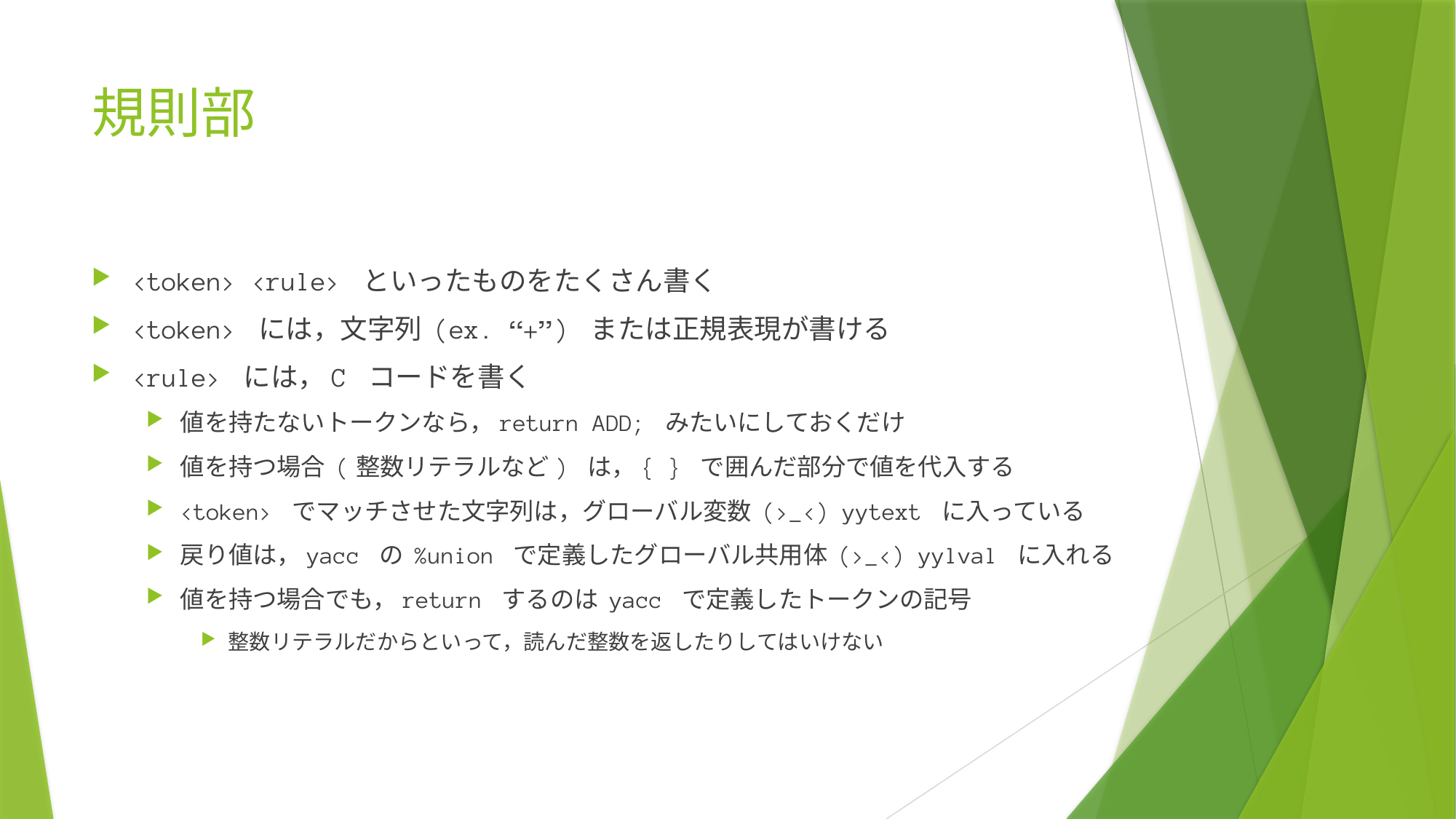

# 規則部
<token> <rule> といったものをたくさん書く
<token> には，文字列 (ex. “+”) または正規表現が書ける
<rule> には，C コードを書く
値を持たないトークンなら，return ADD; みたいにしておくだけ
値を持つ場合 (整数リテラルなど) は，{ } で囲んだ部分で値を代入する
<token> でマッチさせた文字列は，グローバル変数 (>_<) yytext に入っている
戻り値は，yacc の %union で定義したグローバル共用体 (>_<) yylval に入れる
値を持つ場合でも，return するのは yacc で定義したトークンの記号
整数リテラルだからといって，読んだ整数を返したりしてはいけない